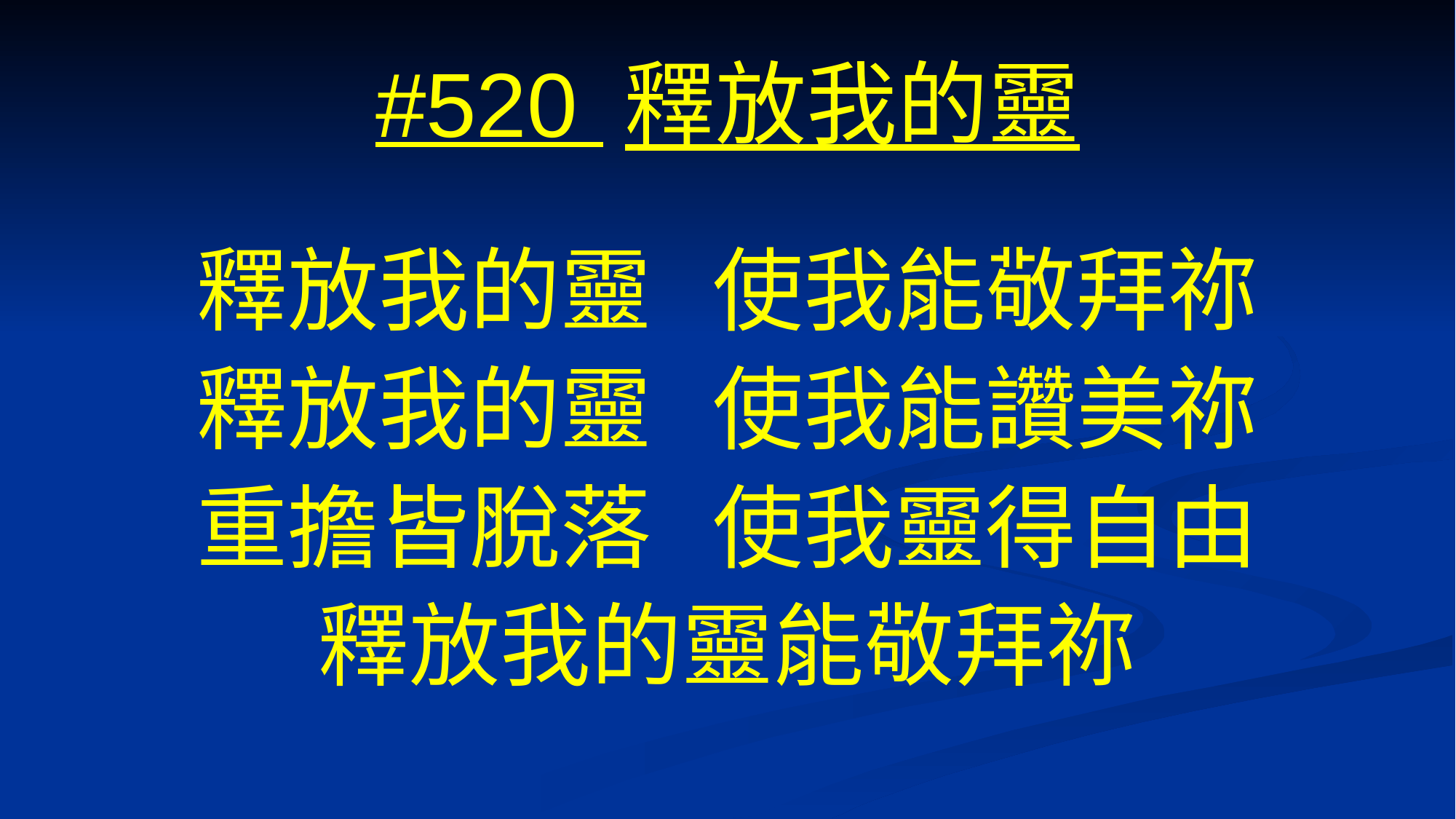

# #520 釋放我的靈
釋放我的靈   使我能敬拜祢
釋放我的靈   使我能讚美祢
重擔皆脫落   使我靈得自由
釋放我的靈能敬拜祢